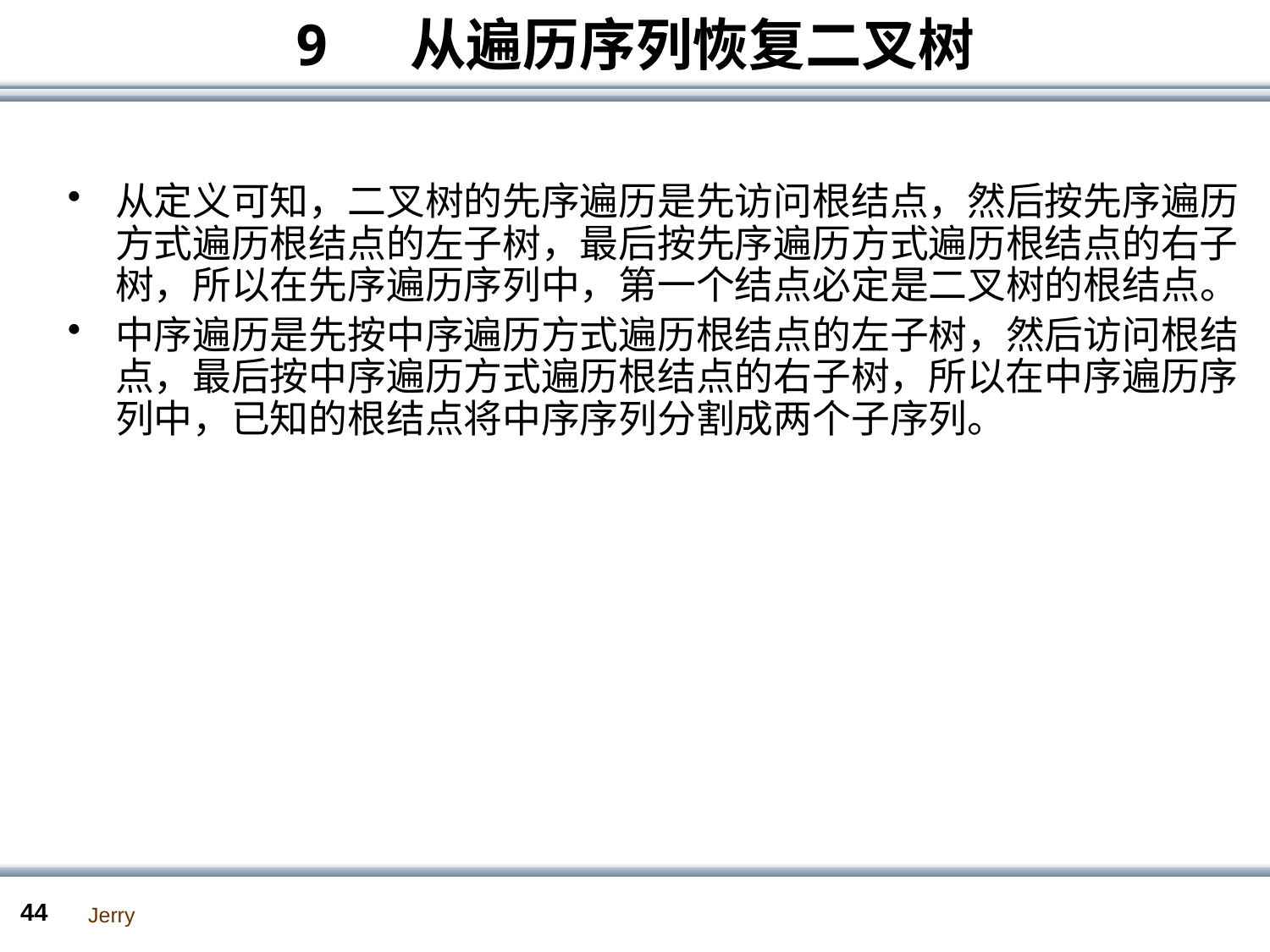

# 9  从遍历序列恢复二叉树
从定义可知，二叉树的先序遍历是先访问根结点，然后按先序遍历方式遍历根结点的左子树，最后按先序遍历方式遍历根结点的右子树，所以在先序遍历序列中，第一个结点必定是二叉树的根结点。
中序遍历是先按中序遍历方式遍历根结点的左子树，然后访问根结点，最后按中序遍历方式遍历根结点的右子树，所以在中序遍历序列中，已知的根结点将中序序列分割成两个子序列。